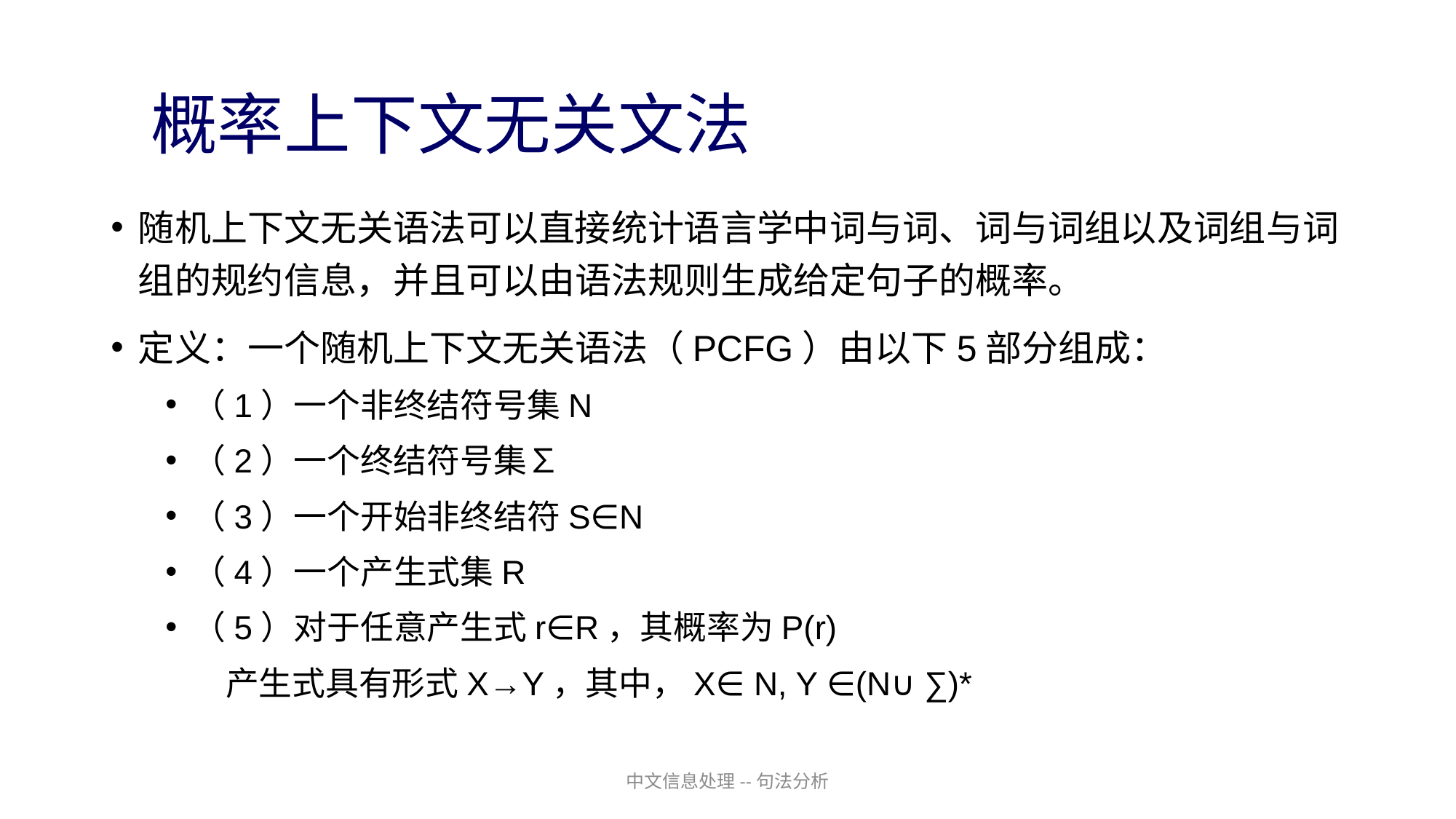

# 概率上下文无关文法
随机上下文无关语法可以直接统计语言学中词与词、词与词组以及词组与词组的规约信息，并且可以由语法规则生成给定句子的概率。
定义：一个随机上下文无关语法（PCFG）由以下5部分组成：
（1）一个非终结符号集N
（2）一个终结符号集∑
（3）一个开始非终结符S∈N
（4）一个产生式集R
（5）对于任意产生式r∈R，其概率为P(r)
       产生式具有形式X→Y，其中，X∈ N, Y ∈(N∪ ∑)*

中文信息处理--句法分析
140